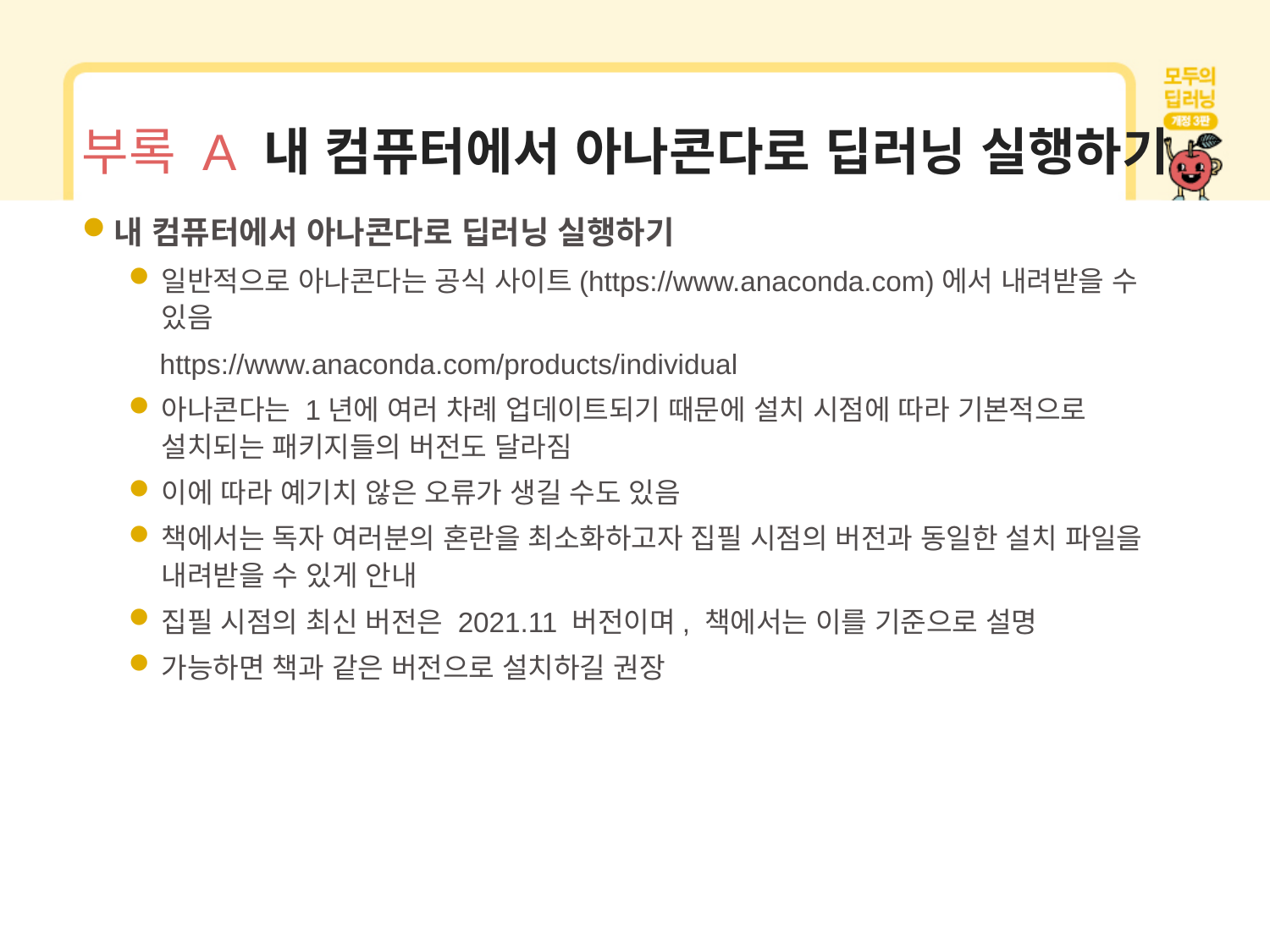

# 부록 A 내 컴퓨터에서 아나콘다로 딥러닝 실행하기
내 컴퓨터에서 아나콘다로 딥러닝 실행하기
일반적으로 아나콘다는 공식 사이트(https://www.anaconda.com)에서 내려받을 수 있음
    https://www.anaconda.com/products/individual
아나콘다는 1년에 여러 차례 업데이트되기 때문에 설치 시점에 따라 기본적으로 설치되는 패키지들의 버전도 달라짐
이에 따라 예기치 않은 오류가 생길 수도 있음
책에서는 독자 여러분의 혼란을 최소화하고자 집필 시점의 버전과 동일한 설치 파일을 내려받을 수 있게 안내
집필 시점의 최신 버전은 2021.11 버전이며, 책에서는 이를 기준으로 설명
가능하면 책과 같은 버전으로 설치하길 권장